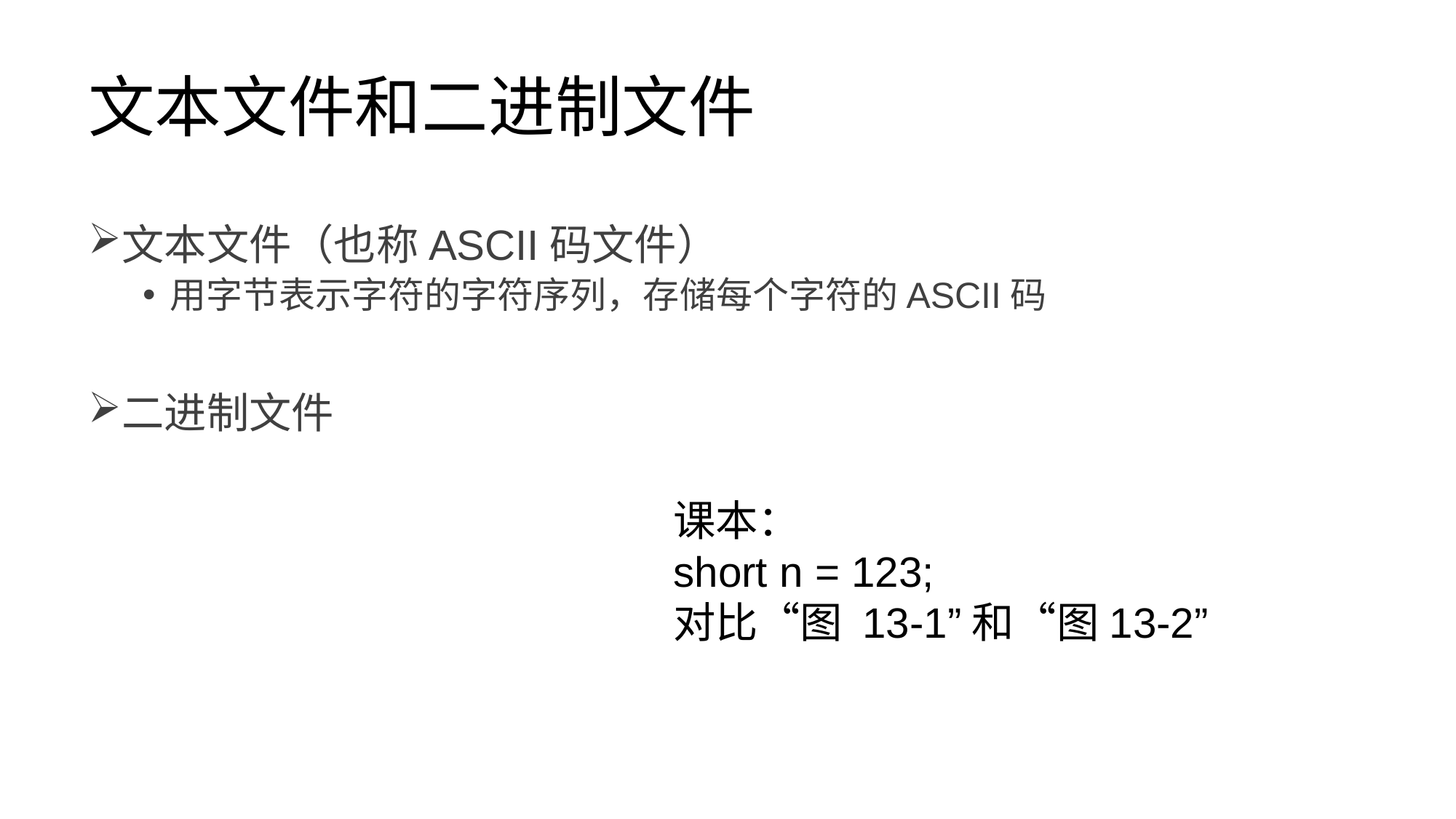

# 文本文件和二进制文件
文本文件（也称ASCII码文件）
用字节表示字符的字符序列，存储每个字符的ASCII码

二进制文件
课本：
short n = 123;
对比“图 13-1”和“图13-2”